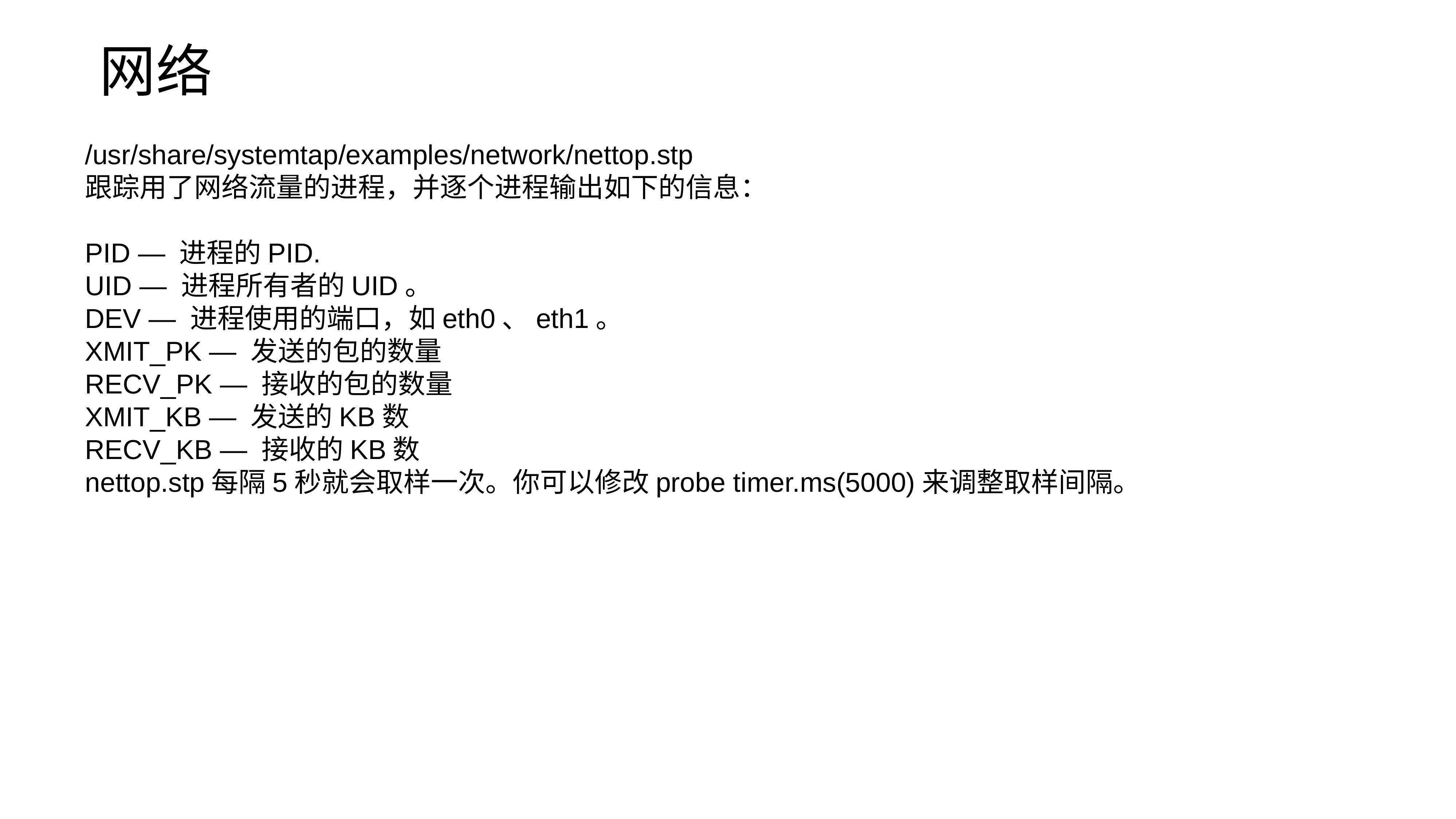

网络
/usr/share/systemtap/examples/network/nettop.stp
跟踪用了网络流量的进程，并逐个进程输出如下的信息：

PID — 进程的PID.
UID — 进程所有者的UID。
DEV — 进程使用的端口，如eth0、eth1。
XMIT_PK — 发送的包的数量
RECV_PK — 接收的包的数量
XMIT_KB — 发送的KB数
RECV_KB — 接收的KB数
nettop.stp每隔5秒就会取样一次。你可以修改probe timer.ms(5000)来调整取样间隔。